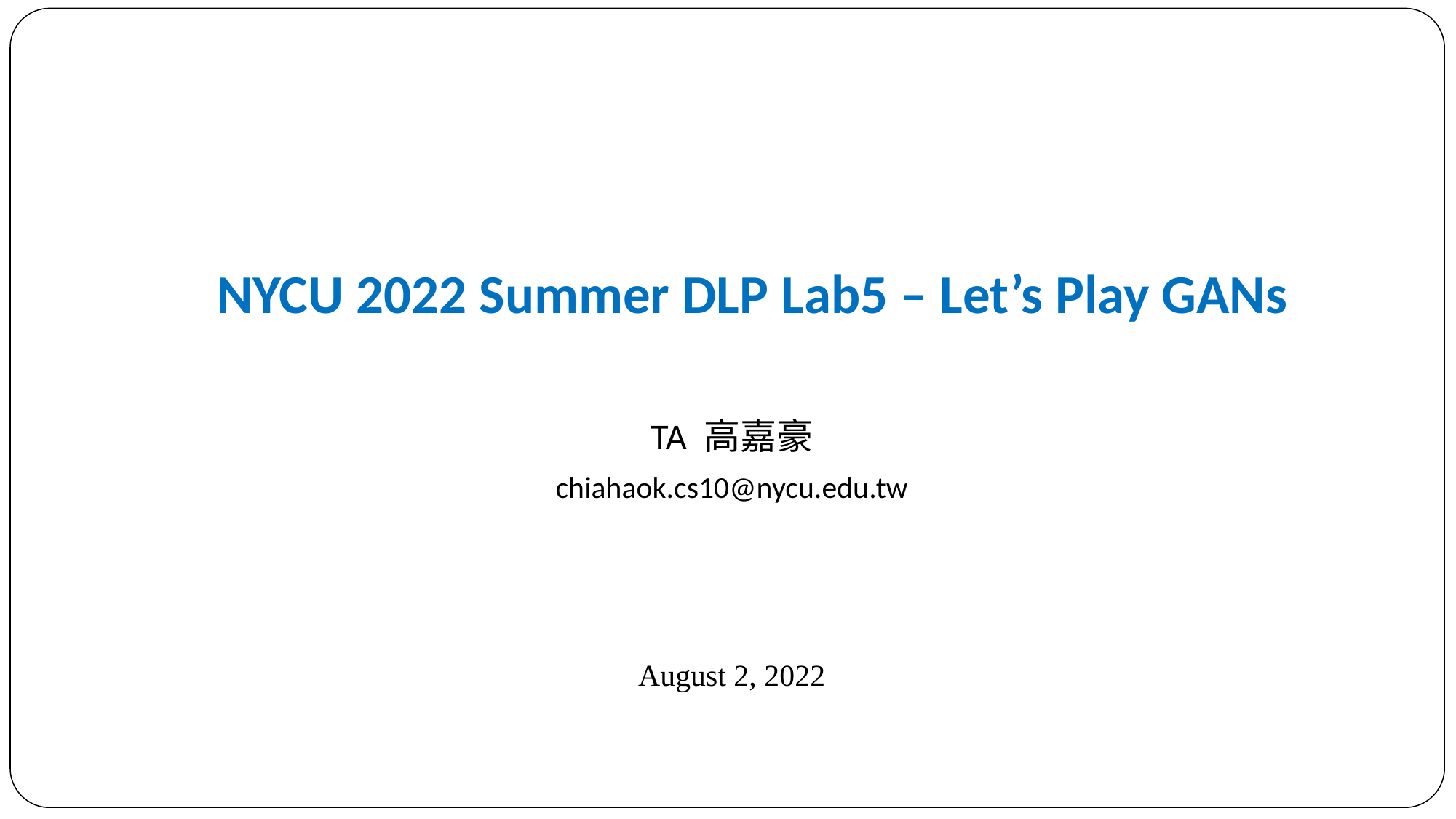

NYCU 2022 Summer DLP Lab5 – Let’s Play GANs
TA 高嘉豪

chiahaok.cs10@nycu.edu.tw
August 2, 2022